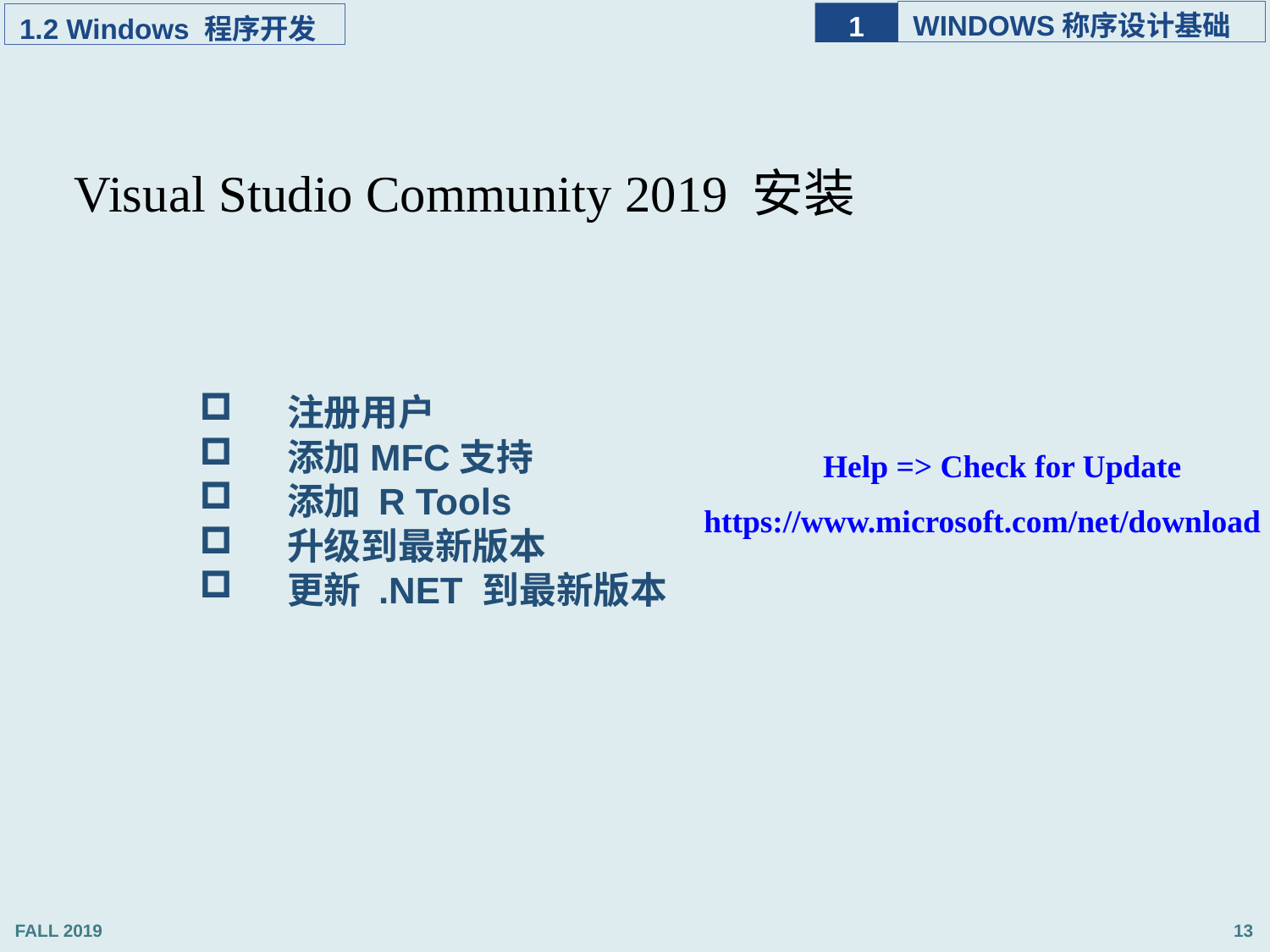

Visual Studio Community 2019 安装
    注册用户
    添加MFC支持
    添加 R Tools
    升级到最新版本
    更新 .NET 到最新版本
Help => Check for Update
https://www.microsoft.com/net/download